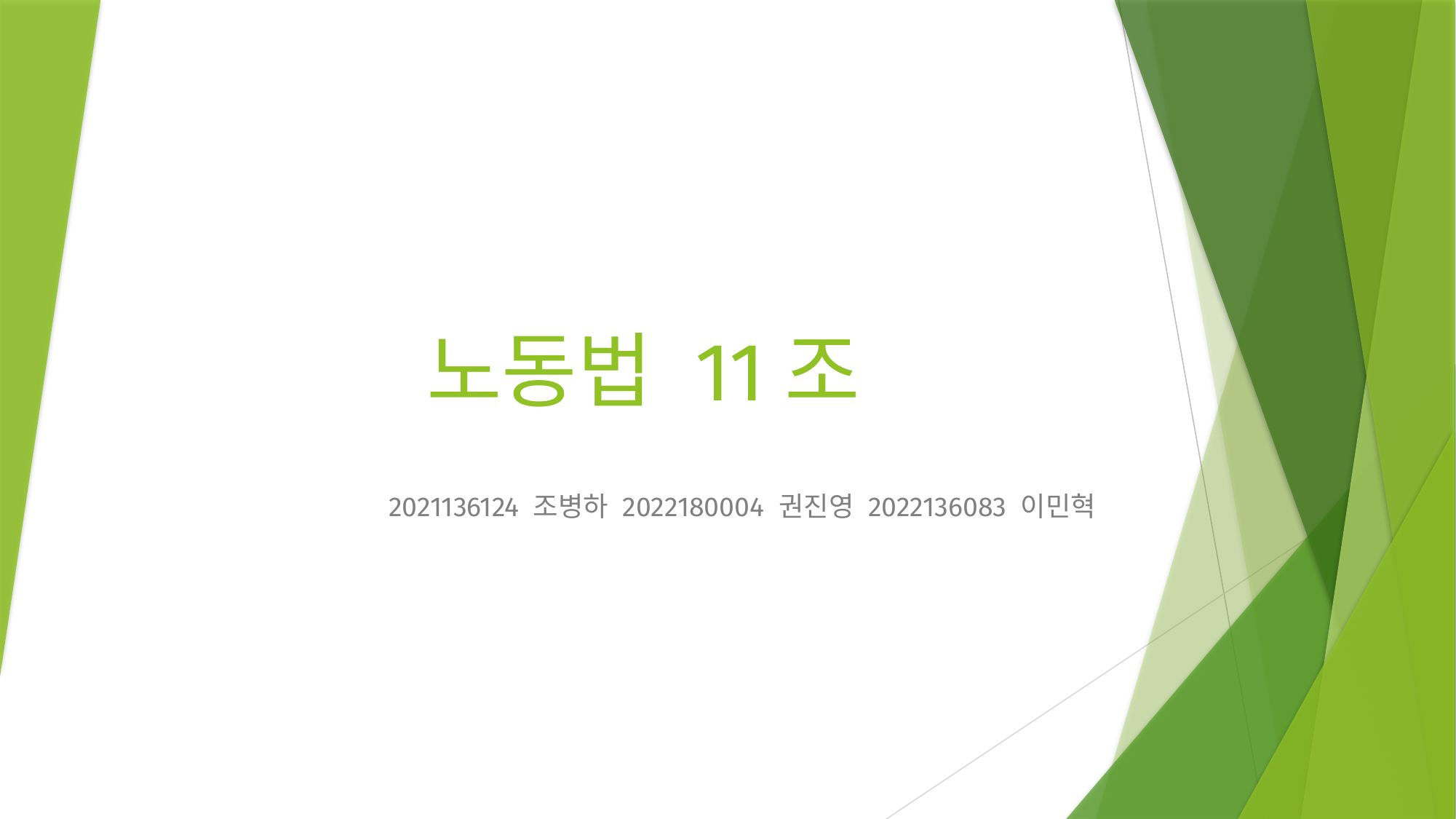

# 노동법 11조
2021136124 조병하 2022180004 권진영 2022136083 이민혁